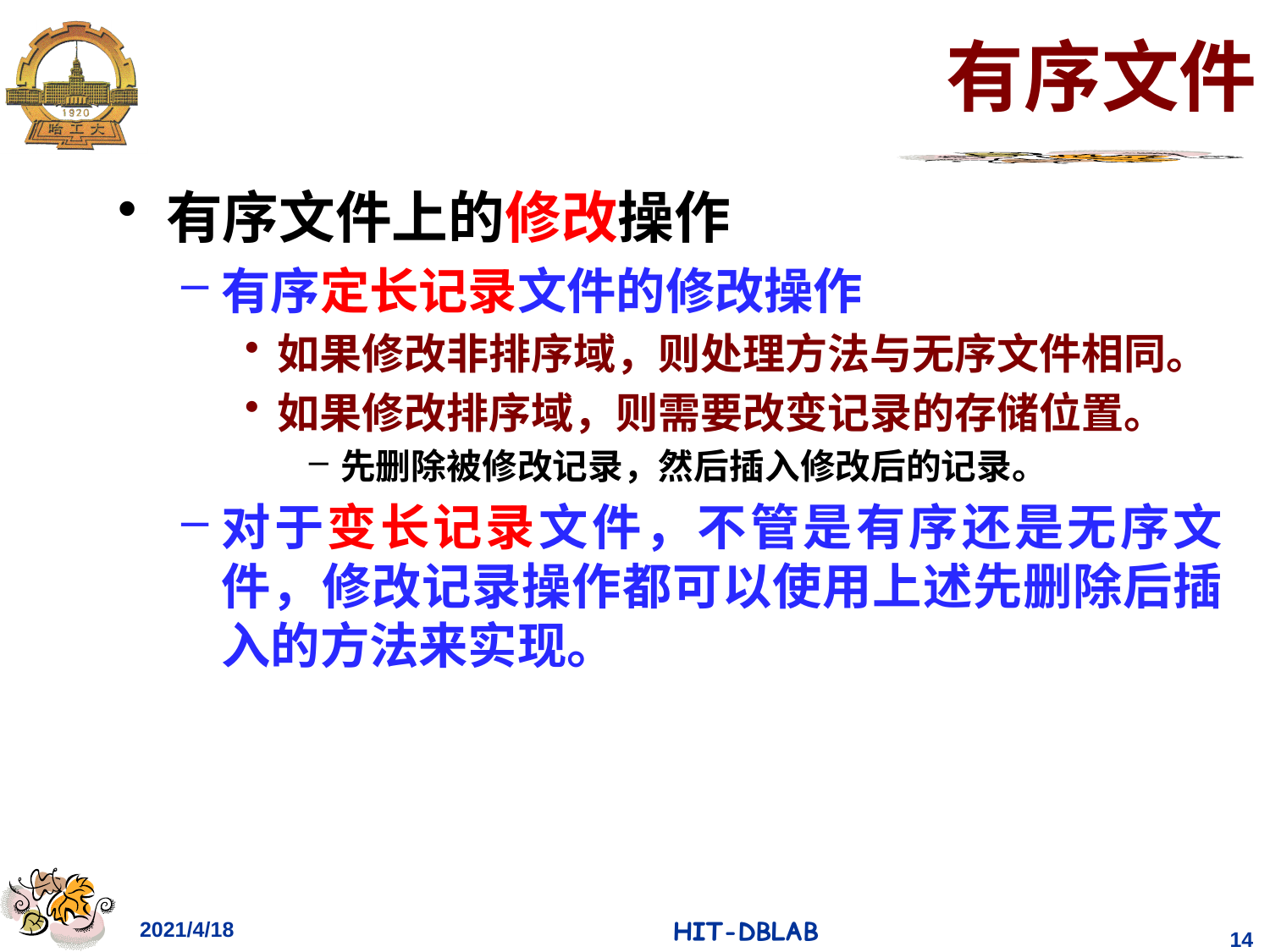

# 有序文件
有序文件上的修改操作
有序定长记录文件的修改操作
如果修改非排序域，则处理方法与无序文件相同。
如果修改排序域，则需要改变记录的存储位置。
先删除被修改记录，然后插入修改后的记录。
对于变长记录文件，不管是有序还是无序文件，修改记录操作都可以使用上述先删除后插入的方法来实现。
2021/4/18
HIT-DBLAB
142